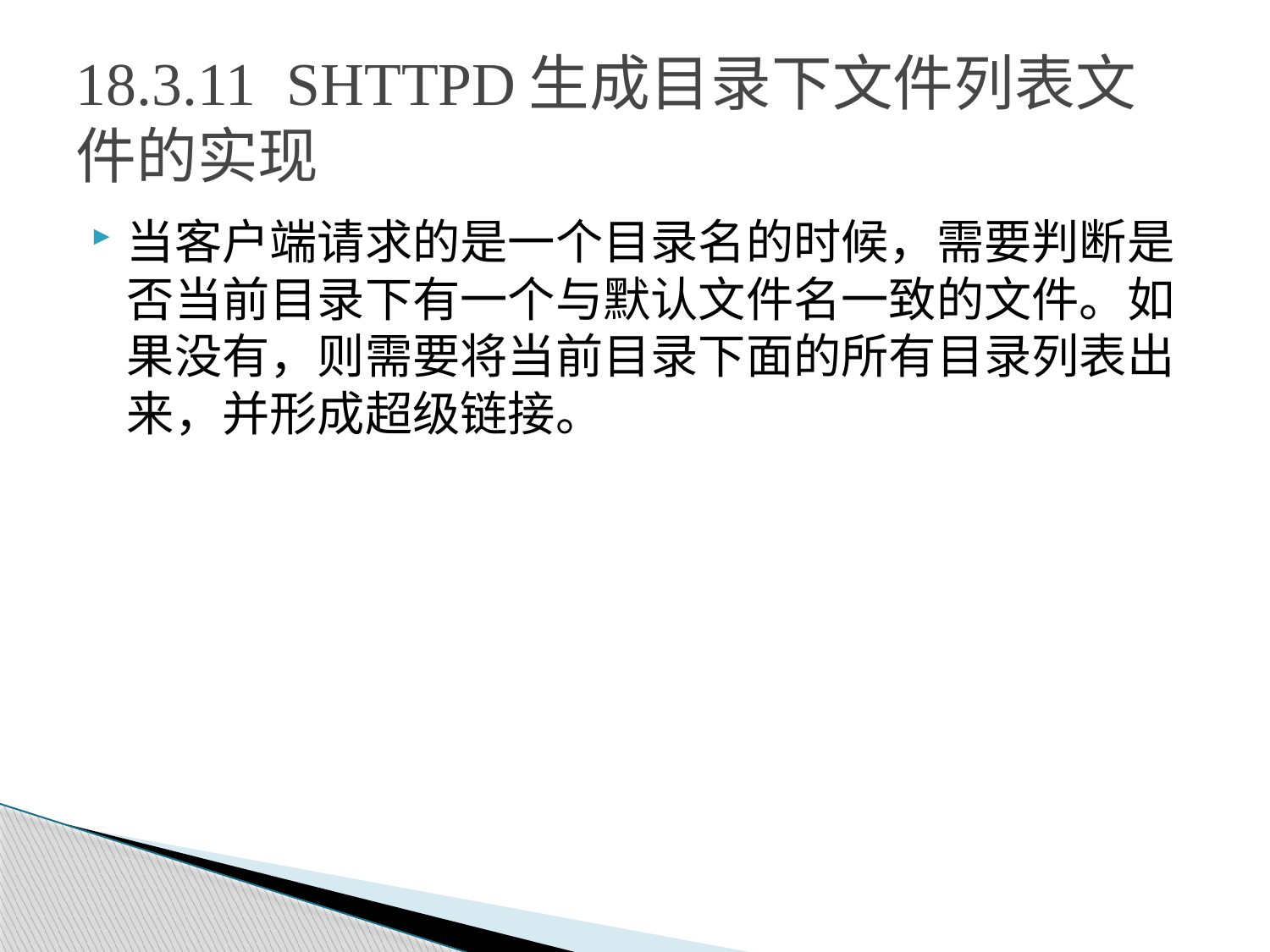

# 18.3.11  SHTTPD生成目录下文件列表文件的实现
当客户端请求的是一个目录名的时候，需要判断是否当前目录下有一个与默认文件名一致的文件。如果没有，则需要将当前目录下面的所有目录列表出来，并形成超级链接。